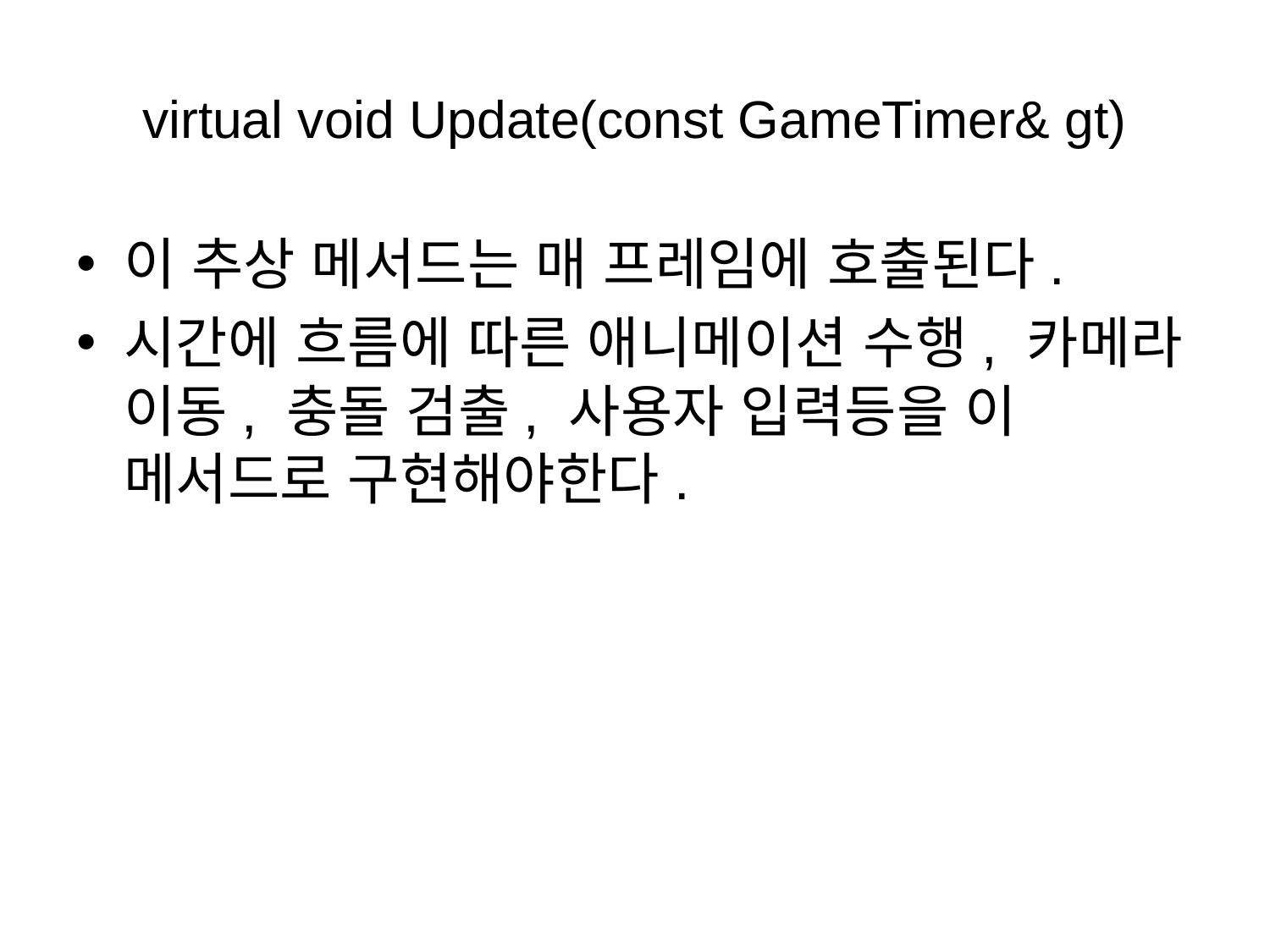

# virtual void Update(const GameTimer& gt)
이 추상 메서드는 매 프레임에 호출된다.
시간에 흐름에 따른 애니메이션 수행, 카메라 이동, 충돌 검출, 사용자 입력등을 이 메서드로 구현해야한다.